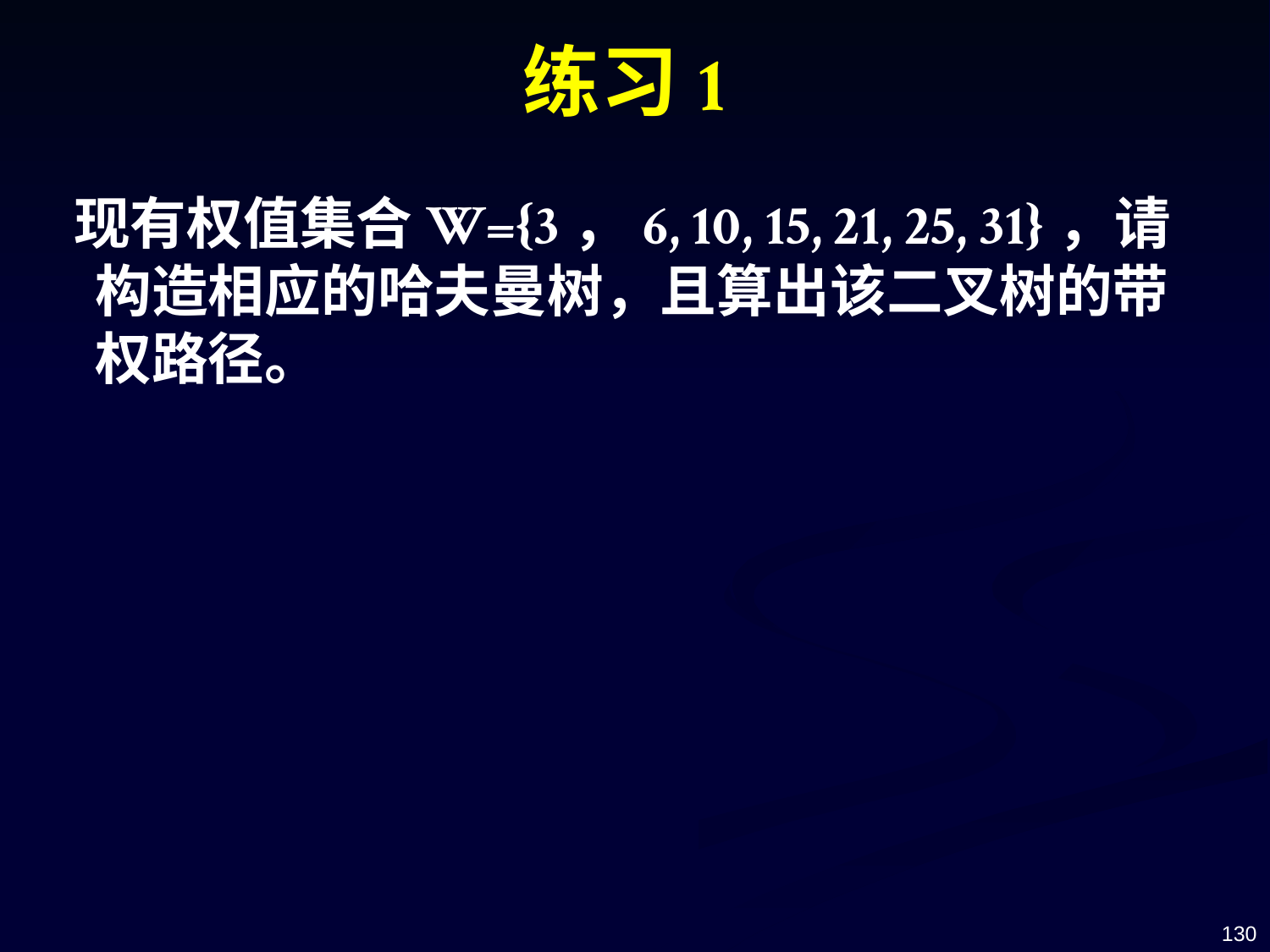

# 练习1
 现有权值集合W={3，6, 10, 15, 21, 25, 31}，请构造相应的哈夫曼树，且算出该二叉树的带权路径。
130